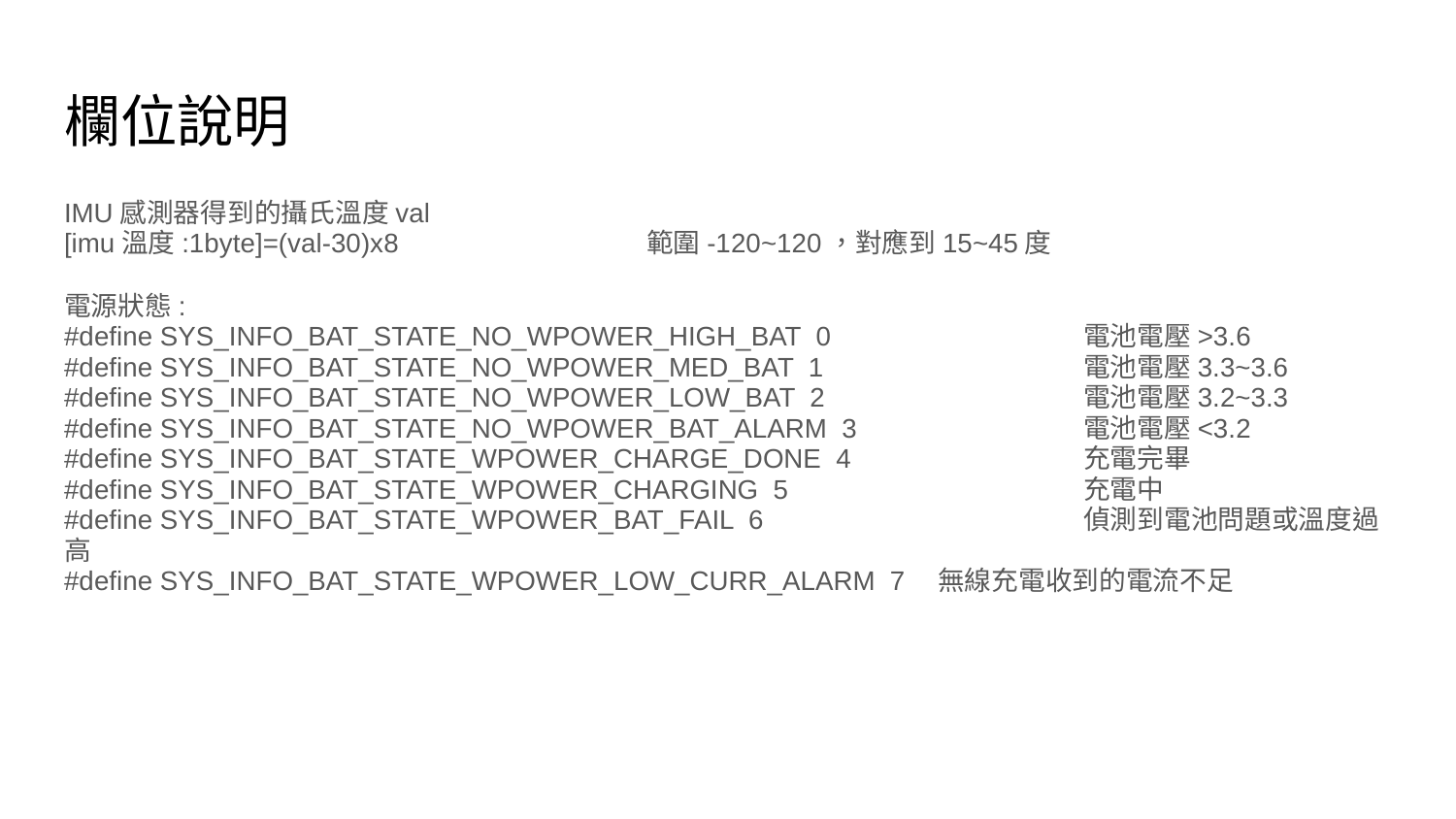

# 欄位說明
IMU感測器得到的攝氏溫度val
[imu溫度:1byte]=(val-30)x8		範圍-120~120，對應到15~45度
電源狀態:
#define SYS_INFO_BAT_STATE_NO_WPOWER_HIGH_BAT  0		電池電壓>3.6
#define SYS_INFO_BAT_STATE_NO_WPOWER_MED_BAT  1		電池電壓3.3~3.6
#define SYS_INFO_BAT_STATE_NO_WPOWER_LOW_BAT  2		電池電壓3.2~3.3
#define SYS_INFO_BAT_STATE_NO_WPOWER_BAT_ALARM  3		電池電壓<3.2
#define SYS_INFO_BAT_STATE_WPOWER_CHARGE_DONE  4		充電完畢
#define SYS_INFO_BAT_STATE_WPOWER_CHARGING  5			充電中
#define SYS_INFO_BAT_STATE_WPOWER_BAT_FAIL  6			偵測到電池問題或溫度過高
#define SYS_INFO_BAT_STATE_WPOWER_LOW_CURR_ALARM  7	無線充電收到的電流不足